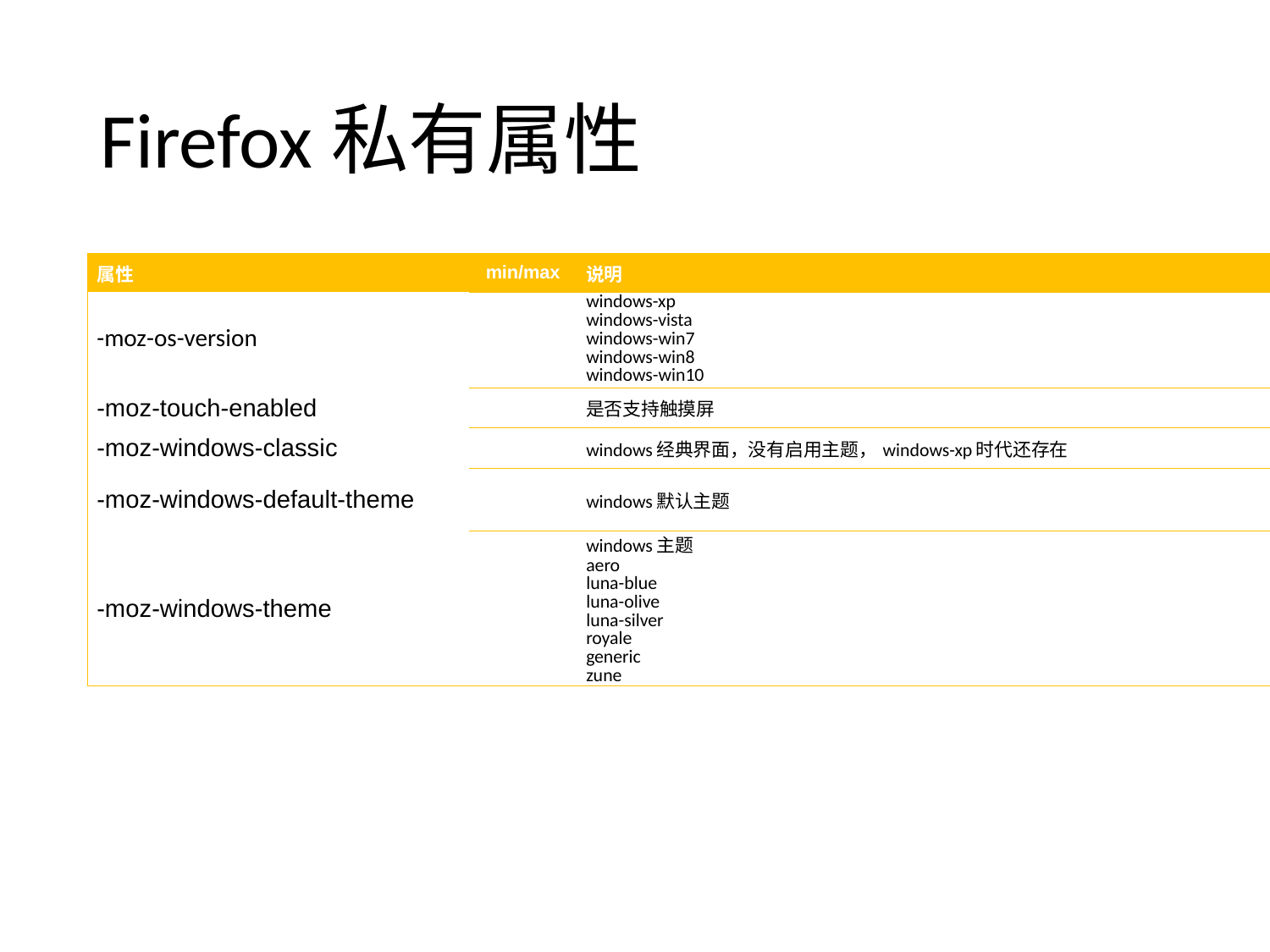

# Firefox私有属性
| 属性 | min/max | 说明 |
| --- | --- | --- |
| -moz-os-version |  | windows-xp windows-vista windows-win7 windows-win8 windows-win10 |
| -moz-touch-enabled |  | 是否支持触摸屏 |
| -moz-windows-classic |  | windows经典界面，没有启用主题，windows-xp时代还存在 |
| -moz-windows-default-theme |  | windows默认主题 |
| -moz-windows-theme |  | windows主题 aero luna-blue luna-olive luna-silver royale generic zune |